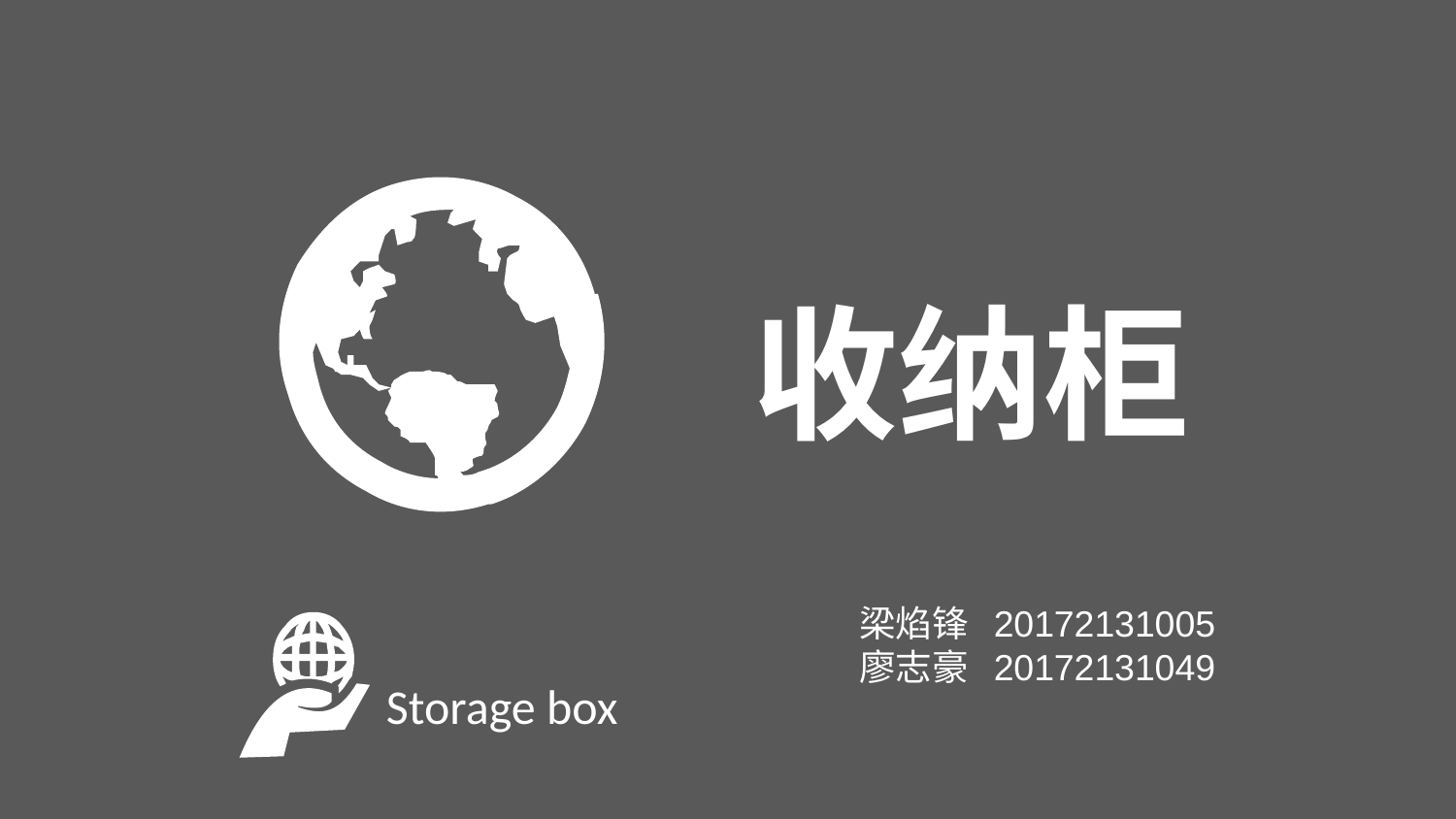

收纳柜
梁焰锋  20172131005
廖志豪  20172131049

Storage box